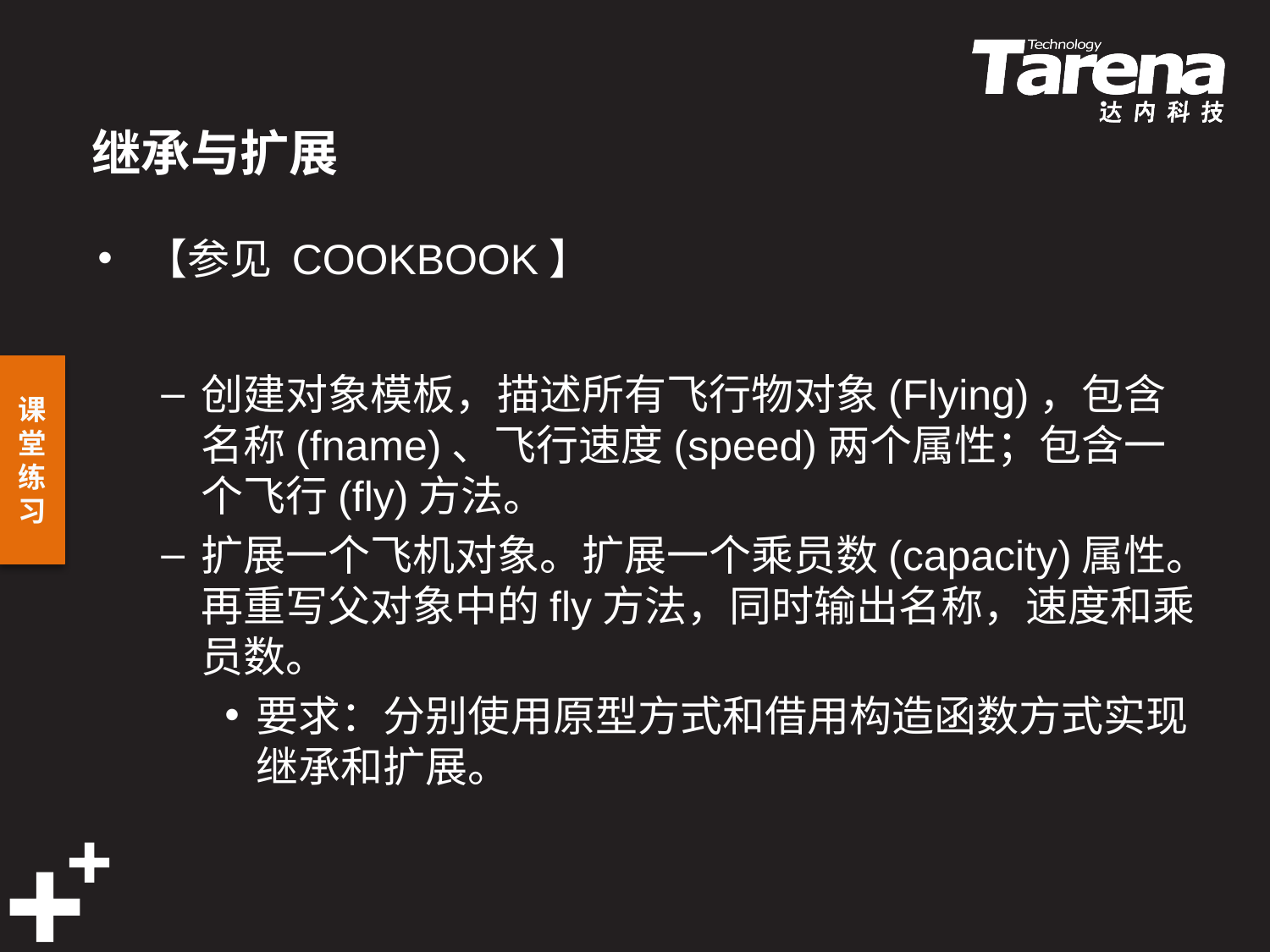

# 继承与扩展
【参见 COOKBOOK】

创建对象模板，描述所有飞行物对象(Flying)，包含名称(fname)、飞行速度(speed)两个属性；包含一个飞行(fly)方法。
扩展一个飞机对象。扩展一个乘员数(capacity)属性。再重写父对象中的fly方法，同时输出名称，速度和乘员数。
要求：分别使用原型方式和借用构造函数方式实现继承和扩展。